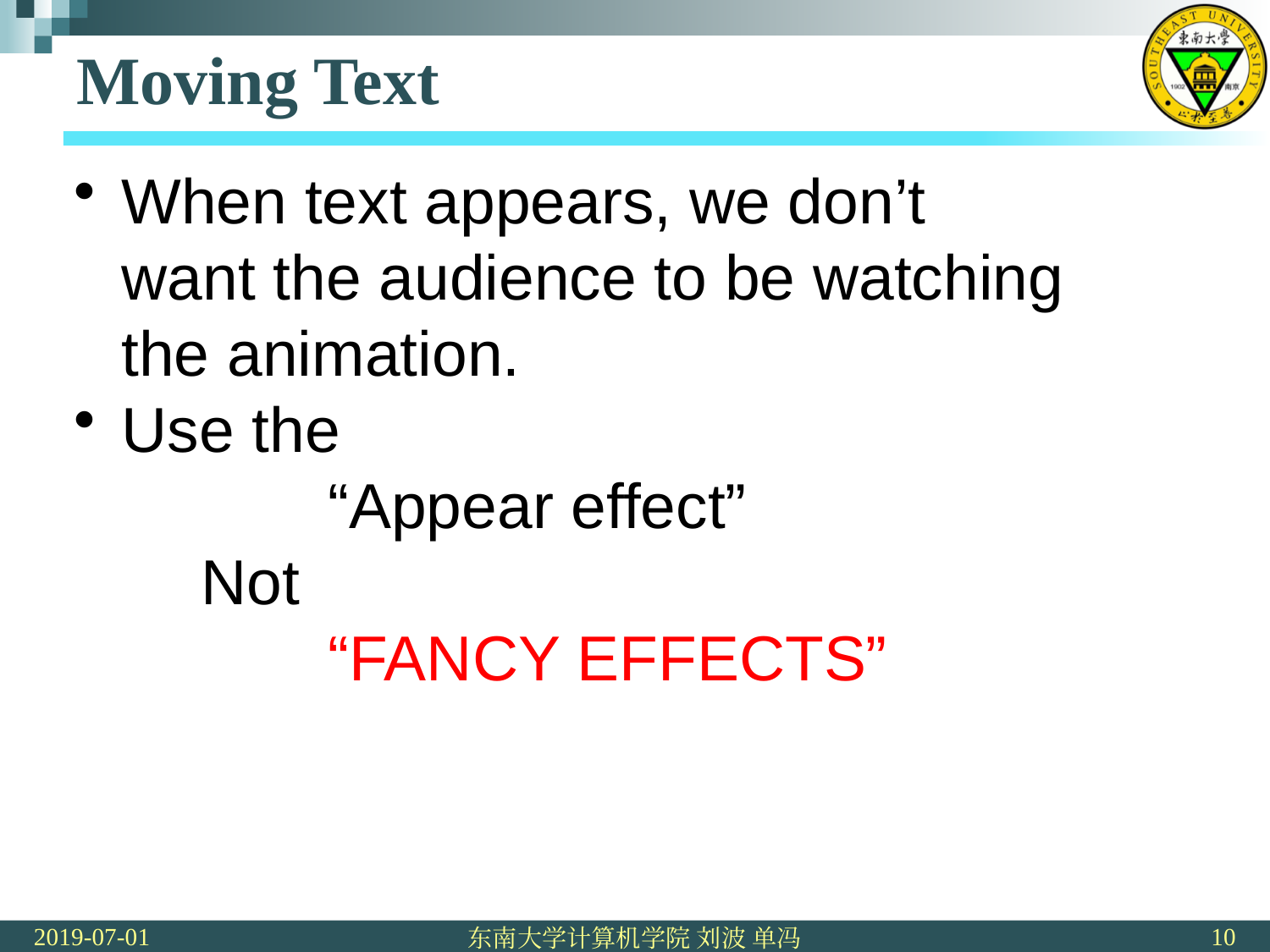

# Moving Text
When text appears, we don’t want the audience to be watching the animation.
Use the
	“Appear effect”
Not
	“FANCY EFFECTS”

2019-07-01
10
东南大学计算机学院 刘波 单冯